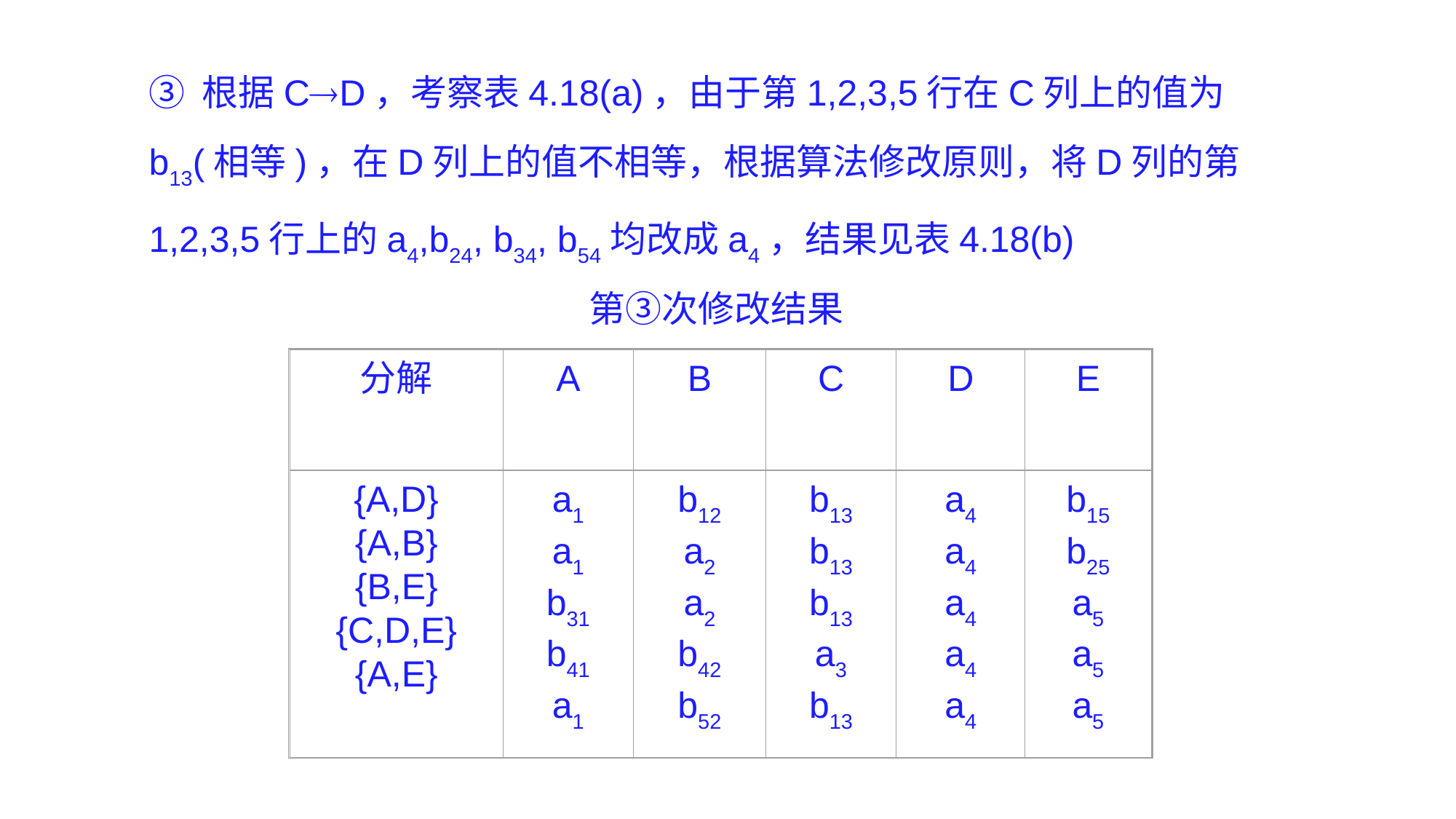

③ 根据C→D，考察表4.18(a)，由于第1,2,3,5行在C列上的值为b13(相等)，在D列上的值不相等，根据算法修改原则，将D列的第1,2,3,5行上的a4,b24, b34, b54均改成a4，结果见表4.18(b)
第③次修改结果

分解

A

B

C

D

E

{A,D}
{A,B}
{B,E}
{C,D,E}
{A,E}

a1
a1
b31
b41
a1

b12
a2
a2
b42
b52

b13
b13
b13
a3
b13

a4
a4
a4
a4
a4

b15
b25
a5
a5
a5